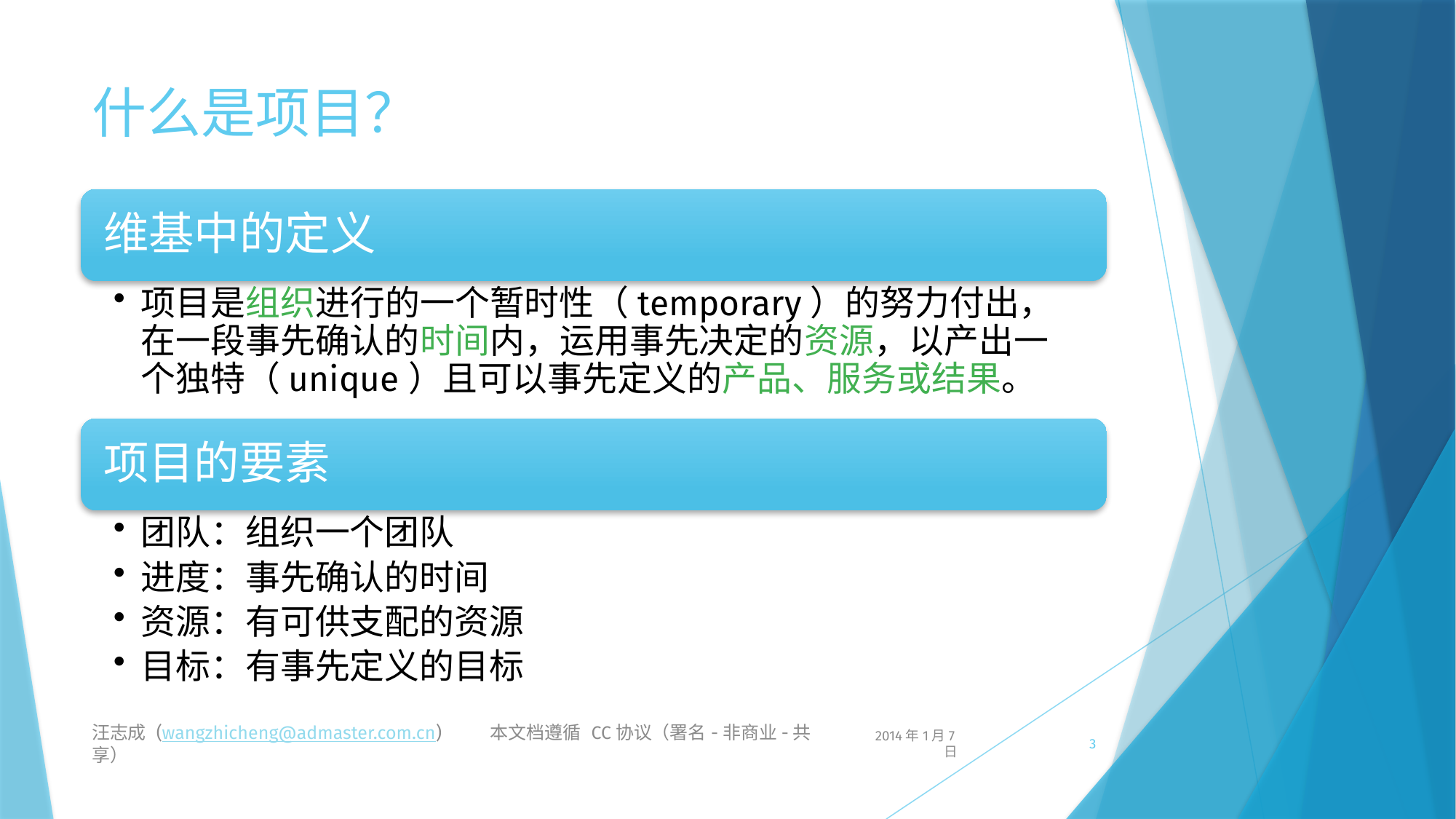

# 什么是项目？
维基中的定义
项目是组织进行的一个暂时性（temporary）的努力付出，在一段事先确认的时间内，运用事先决定的资源，以产出一个独特（unique）且可以事先定义的产品、服务或结果。
项目的要素
团队：组织一个团队
进度：事先确认的时间
资源：有可供支配的资源
目标：有事先定义的目标
汪志成 (wangzhicheng@admaster.com.cn)         本文档遵循 CC协议（署名-非商业-共享）
2014年1月7日
3